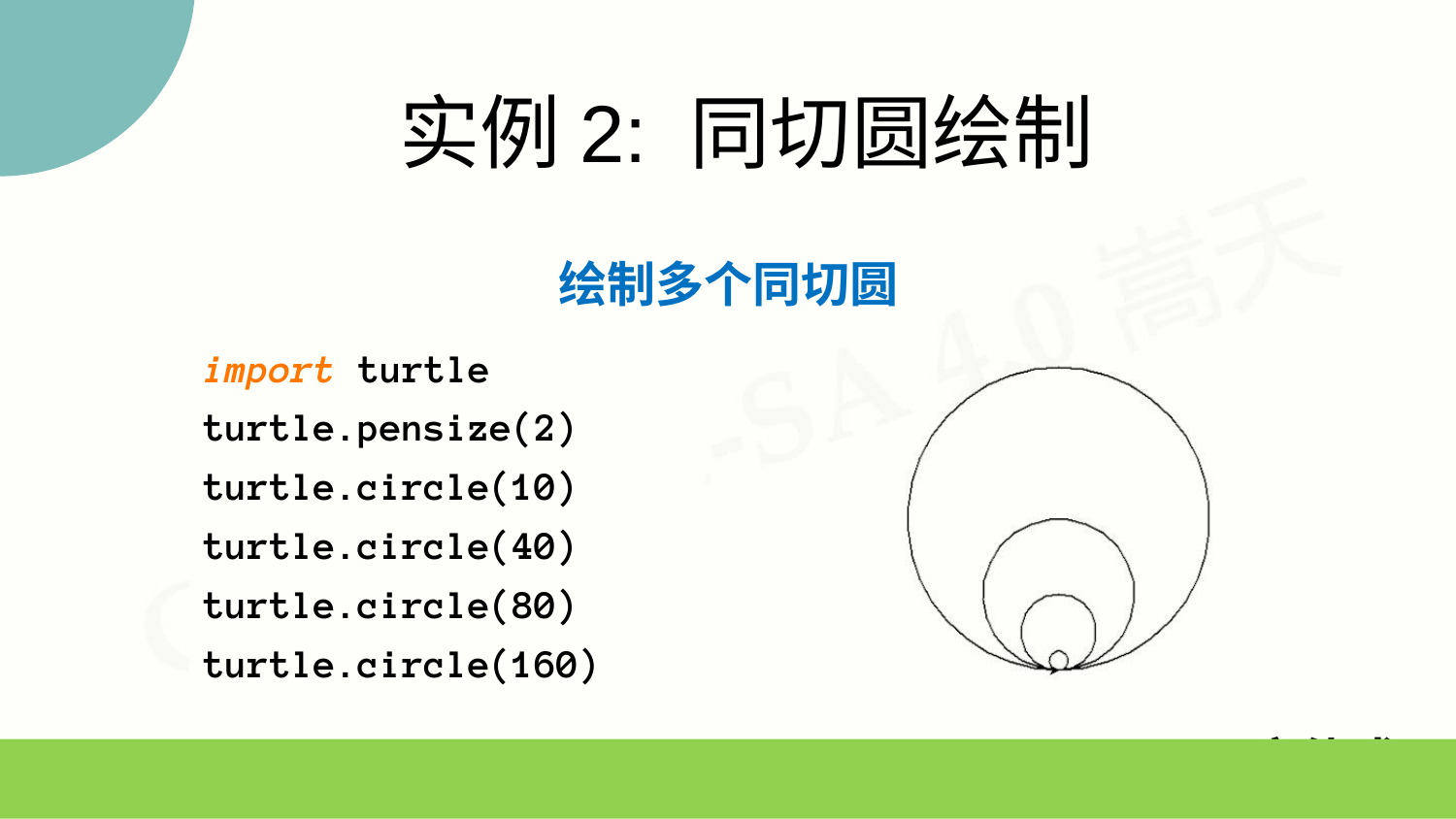

实例2: 同切圆绘制
绘制多个同切圆
import turtle
turtle.pensize(2)
turtle.circle(10)
turtle.circle(40)
turtle.circle(80)
turtle.circle(160)
文件式
保存为TangentCirclesDraw.py文件并运行